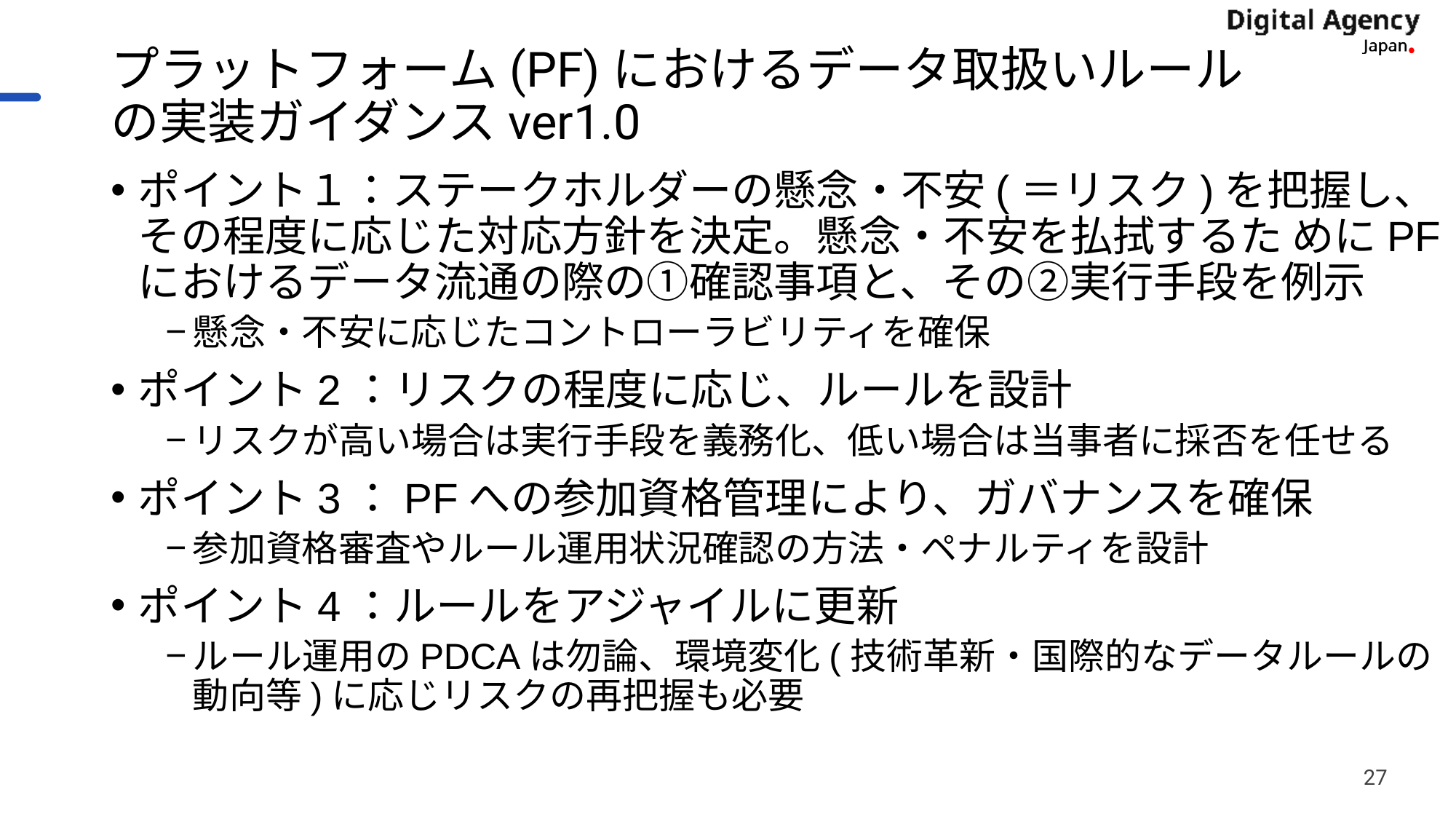

# プラットフォーム(PF)におけるデータ取扱いルール の実装ガイダンスver1.0
ポイント１：ステークホルダーの懸念・不安(＝リスク)を把握し、その程度に応じた対応方針を決定。懸念・不安を払拭するた めにPFにおけるデータ流通の際の①確認事項と、その②実行手段を例示
懸念・不安に応じたコントローラビリティを確保
ポイント2：リスクの程度に応じ、ルールを設計
リスクが高い場合は実行手段を義務化、低い場合は当事者に採否を任せる
ポイント3：PFへの参加資格管理により、ガバナンスを確保
参加資格審査やルール運用状況確認の方法・ペナルティを設計
ポイント4：ルールをアジャイルに更新
ルール運用のPDCAは勿論、環境変化(技術革新・国際的なデータルールの動向等)に応じリスクの再把握も必要
27